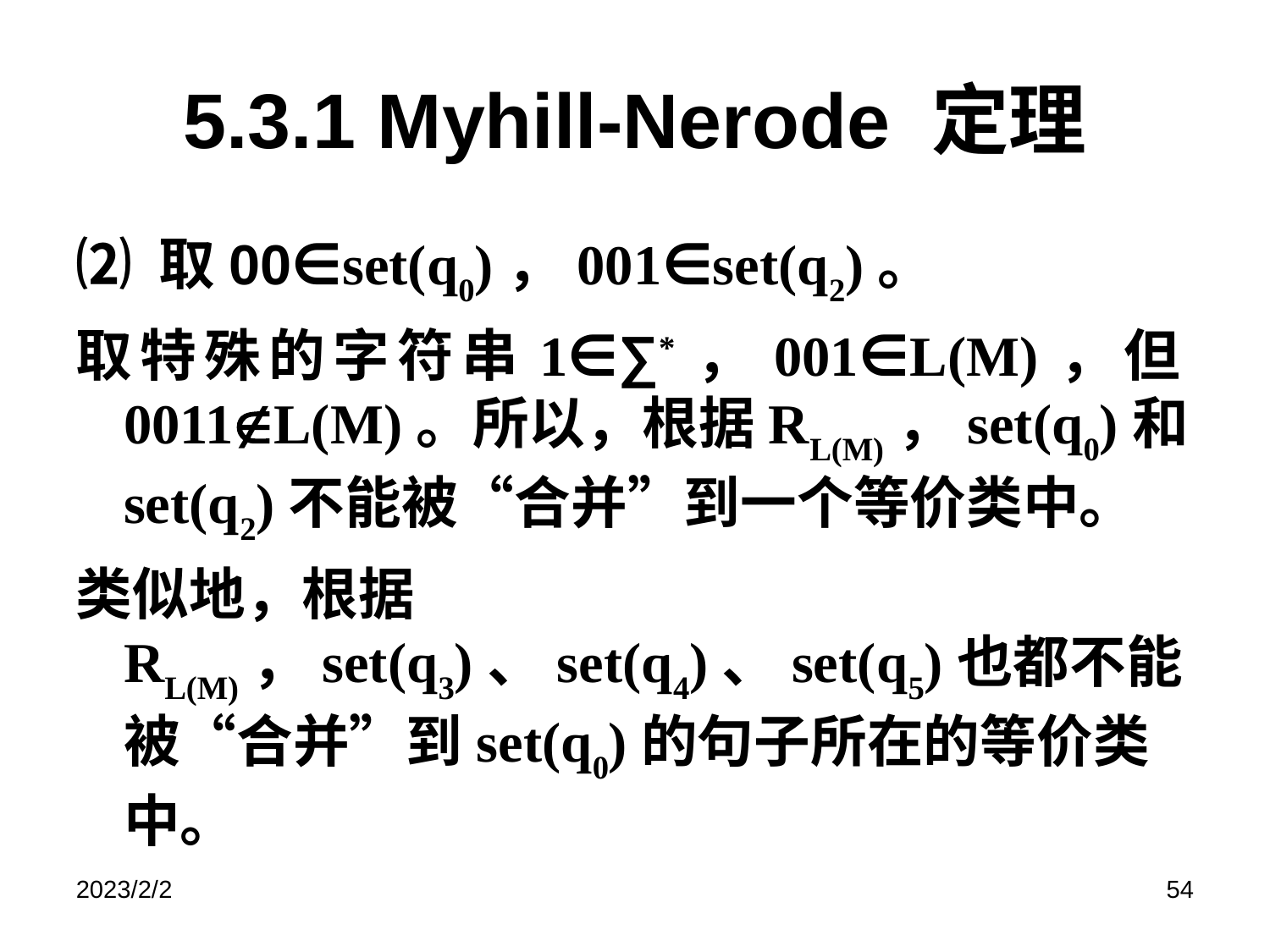

# 5.3.1 Myhill-Nerode 定理
⑵ 取00∈set(q0)，001∈set(q2)。
取特殊的字符串1∈∑*，001∈L(M)，但0011∉L(M)。所以，根据RL(M)，set(q0)和set(q2)不能被“合并”到一个等价类中。
类似地，根据RL(M)，set(q3)、set(q4)、set(q5)也都不能被“合并”到set(q0)的句子所在的等价类中。
2023/2/2
54